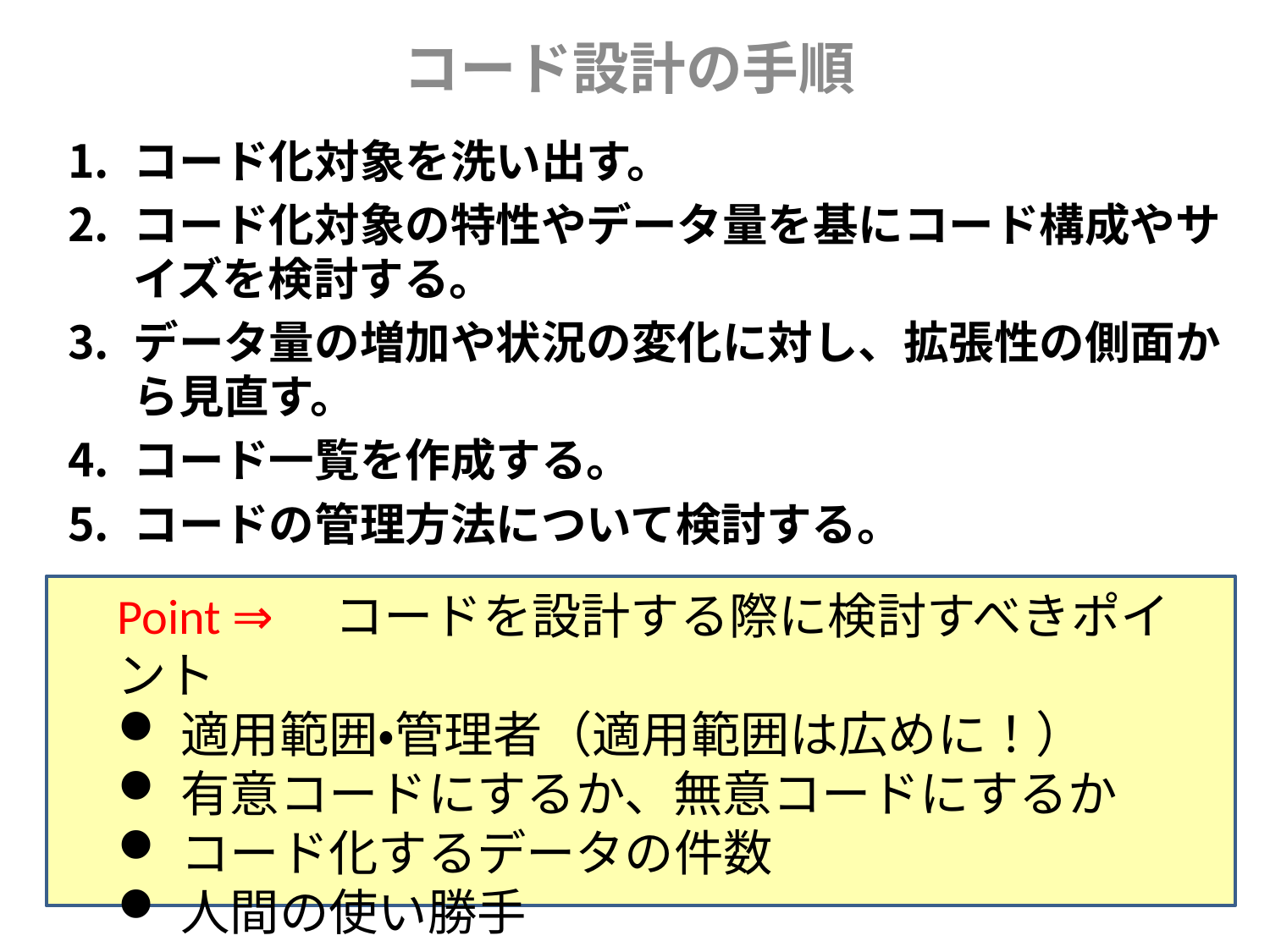

コード設計の手順
コード化対象を洗い出す。
コード化対象の特性やデータ量を基にコード構成やサイズを検討する。
データ量の増加や状況の変化に対し、拡張性の側面から見直す。
コード一覧を作成する。
コードの管理方法について検討する。

Point ⇒　コードを設計する際に検討すべきポイント
適用範囲・管理者（適用範囲は広めに！）
有意コードにするか、無意コードにするか
コード化するデータの件数
人間の使い勝手